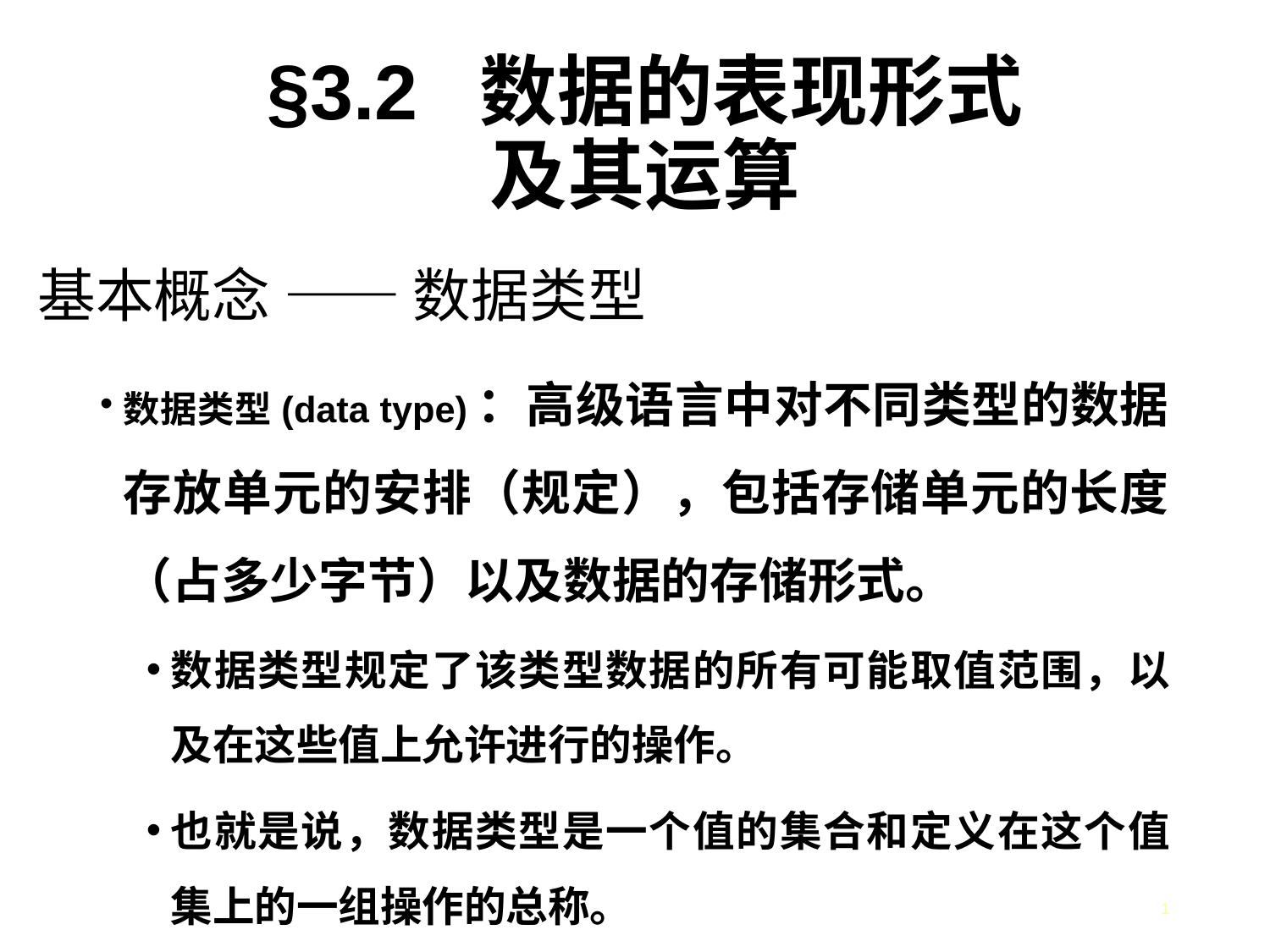

§3.2  数据的表现形式
及其运算
# 基本概念 —— 数据类型
数据类型(data type)：高级语言中对不同类型的数据存放单元的安排（规定），包括存储单元的长度（占多少字节）以及数据的存储形式。
数据类型规定了该类型数据的所有可能取值范围，以及在这些值上允许进行的操作。
也就是说，数据类型是一个值的集合和定义在这个值集上的一组操作的总称。
1